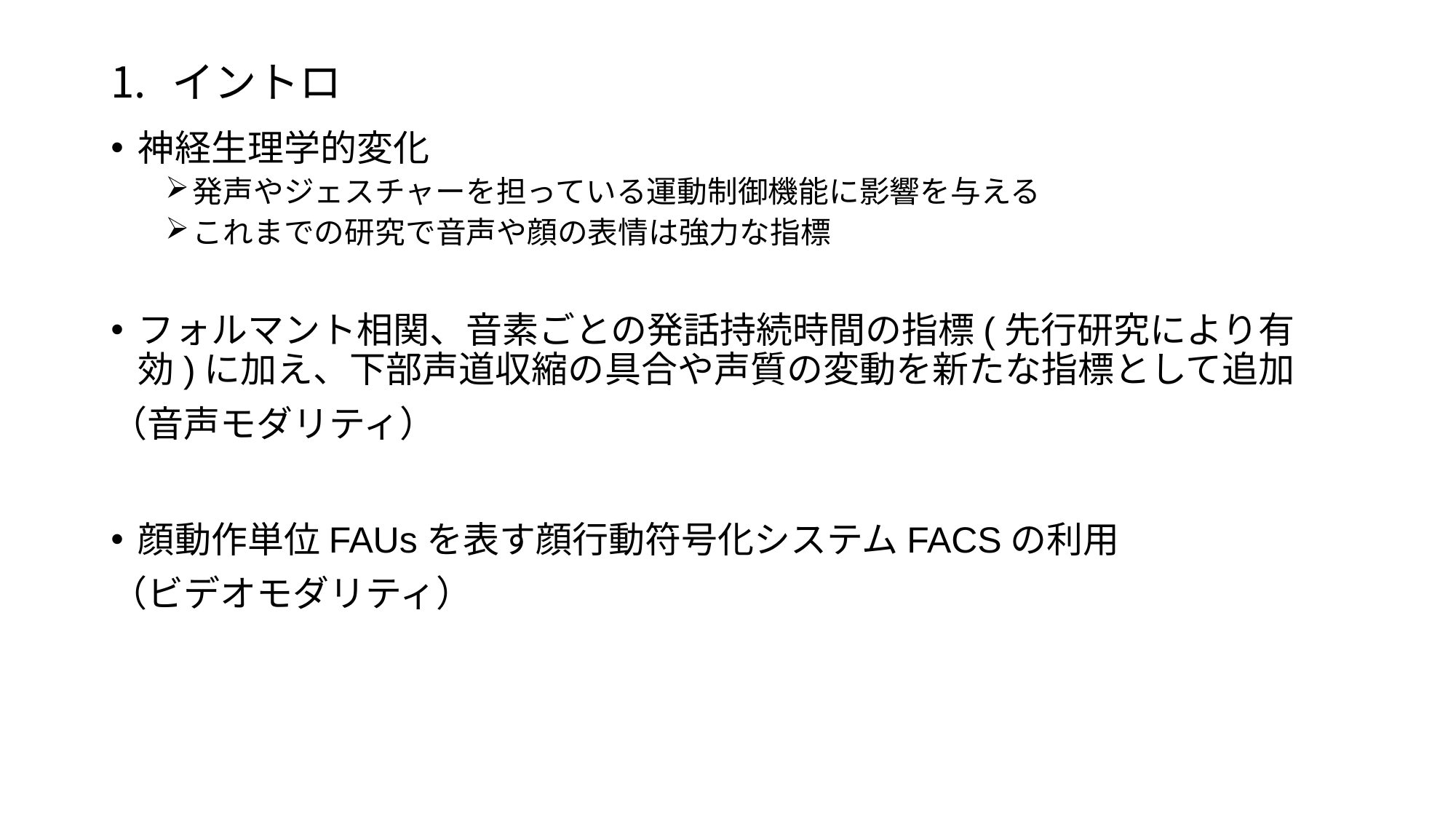

# イントロ
神経生理学的変化
発声やジェスチャーを担っている運動制御機能に影響を与える
これまでの研究で音声や顔の表情は強力な指標

フォルマント相関、音素ごとの発話持続時間の指標(先行研究により有効)に加え、下部声道収縮の具合や声質の変動を新たな指標として追加
（音声モダリティ）

顔動作単位FAUsを表す顔行動符号化システムFACSの利用
（ビデオモダリティ）